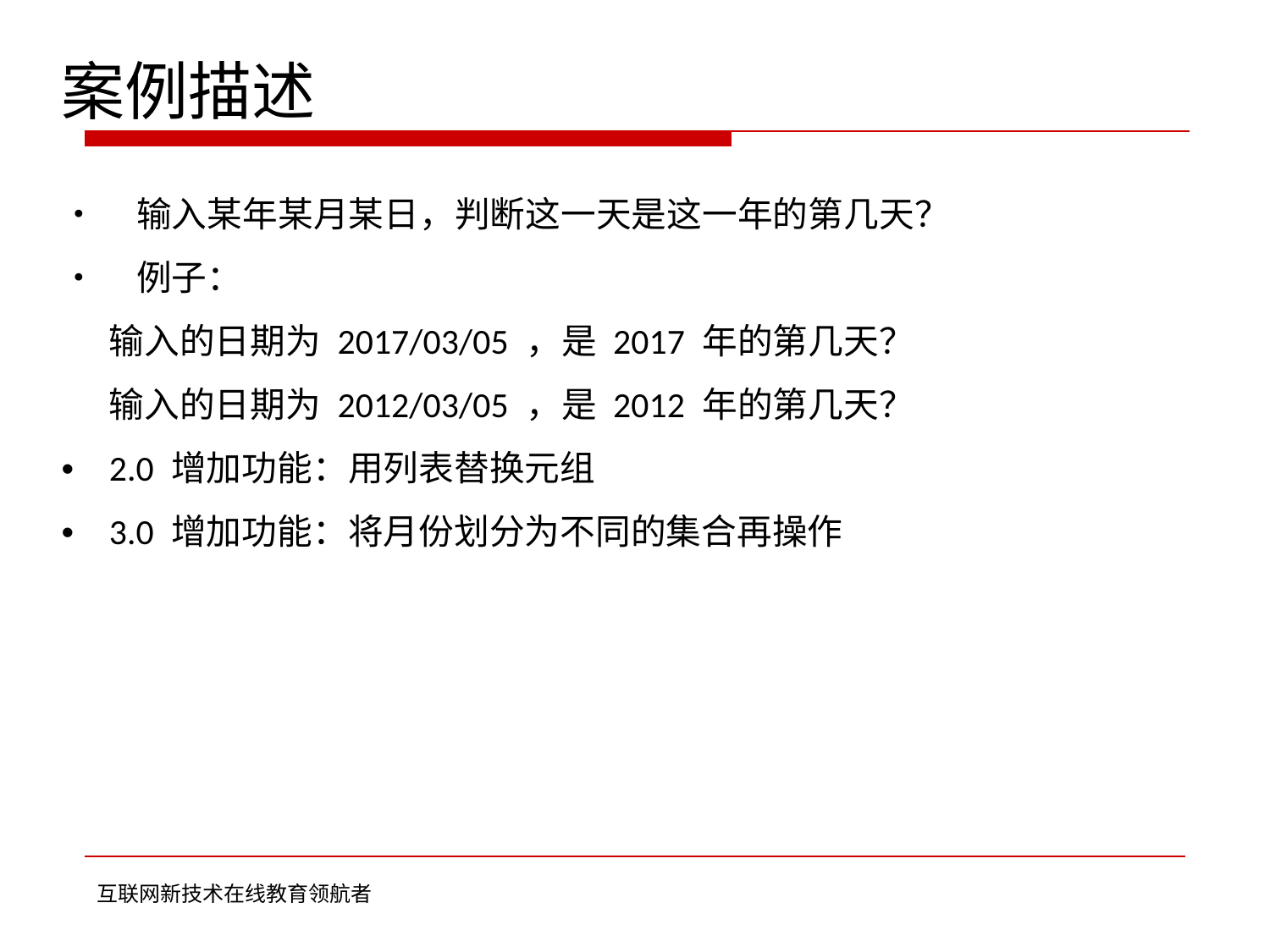

案例描述

•    输入某年某月某日，判断这一天是这一年的第几天？
•    例子：
	输入的日期为 2017/03/05 ，是 2017 年的第几天？
	输入的日期为 2012/03/05 ，是 2012 年的第几天？
•    2.0 增加功能：用列表替换元组
•    3.0 增加功能：将月份划分为不同的集合再操作

互联网新技术在线教育领航者